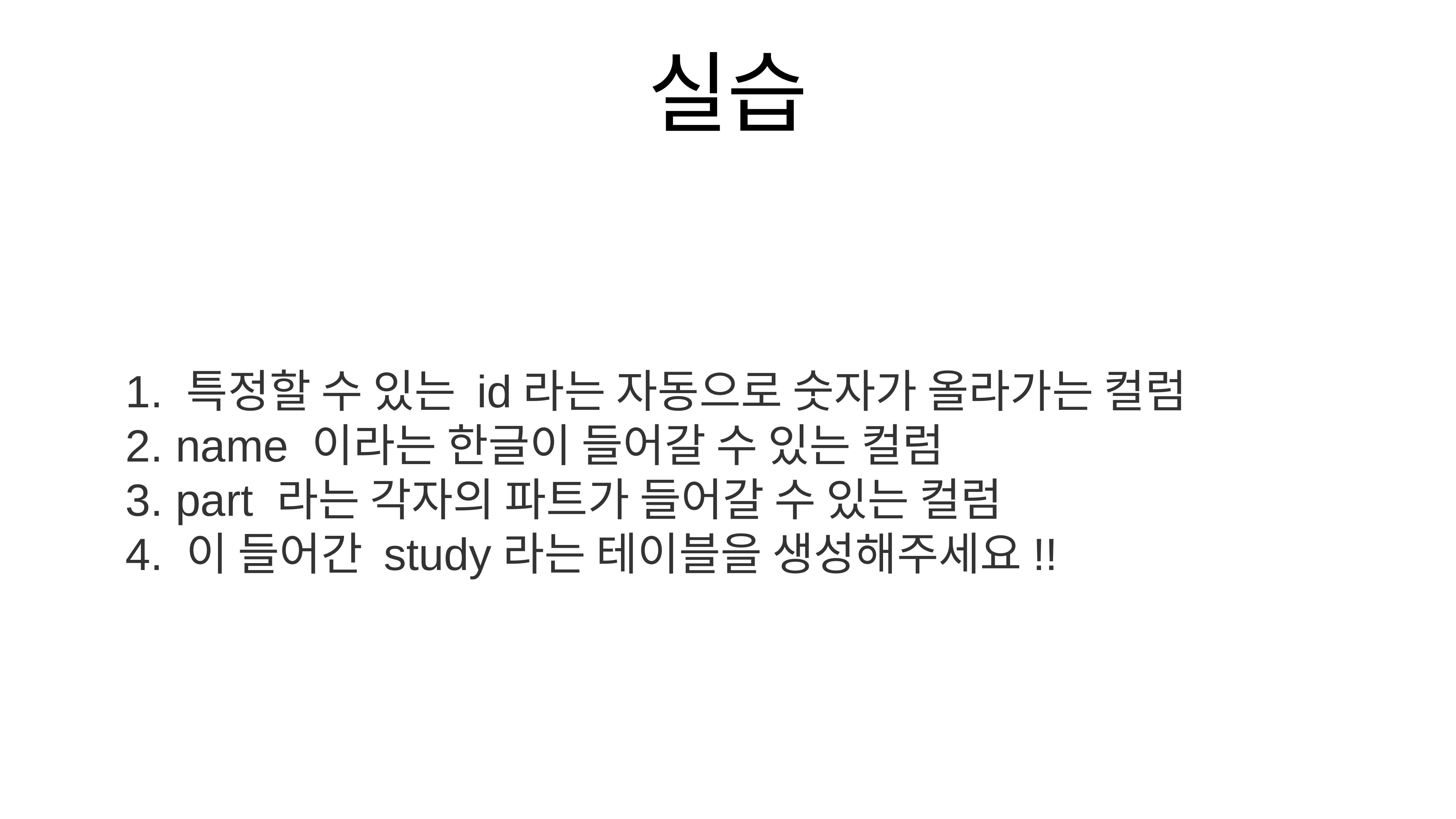

실습
1. 특정할 수 있는 id라는 자동으로 숫자가 올라가는 컬럼
2. name 이라는 한글이 들어갈 수 있는 컬럼
3. part 라는 각자의 파트가 들어갈 수 있는 컬럼
4. 이 들어간 study라는 테이블을 생성해주세요!!